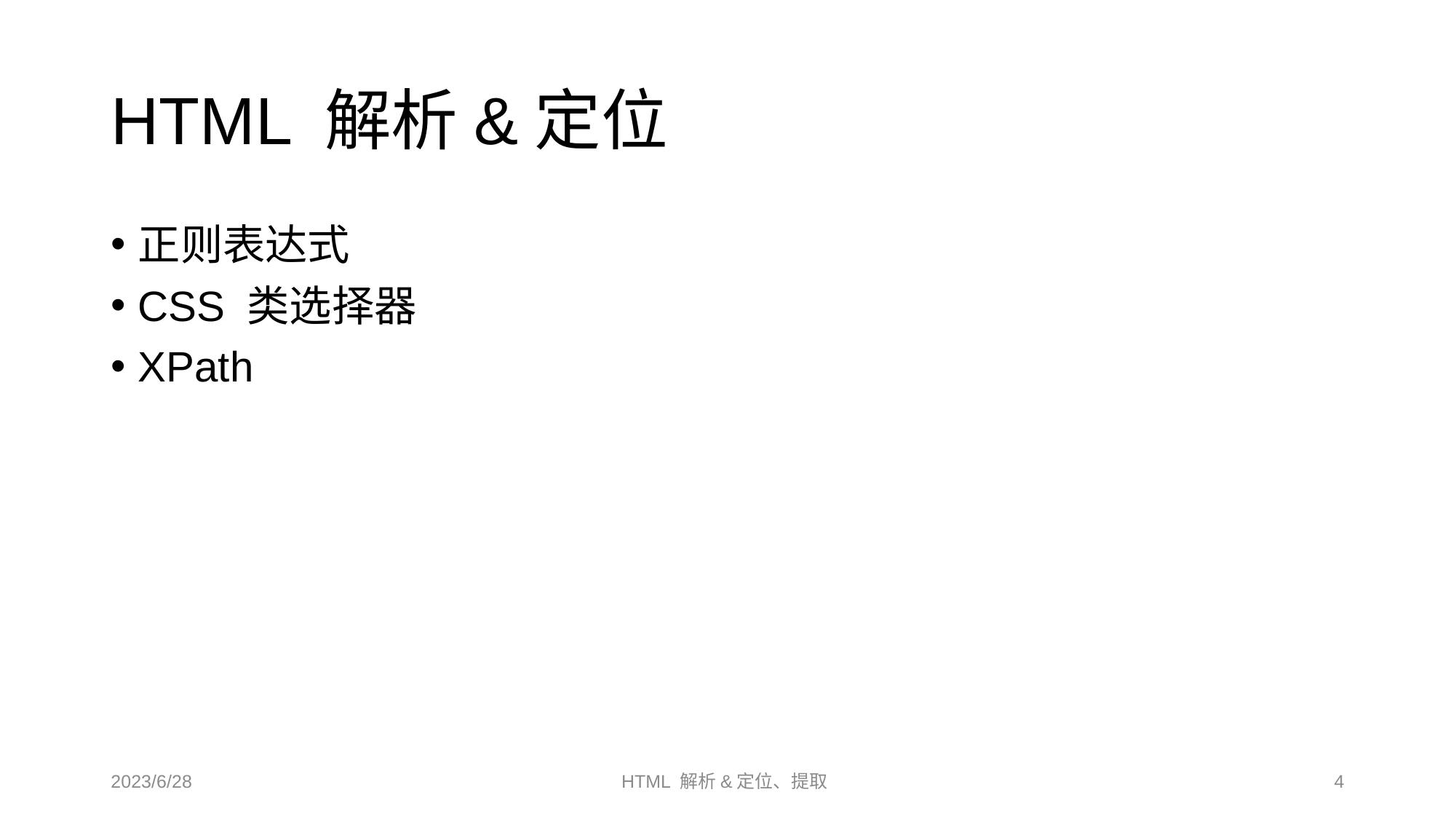

# HTML 解析&定位
正则表达式
CSS 类选择器
XPath
2023/6/28
HTML 解析&定位、提取
4